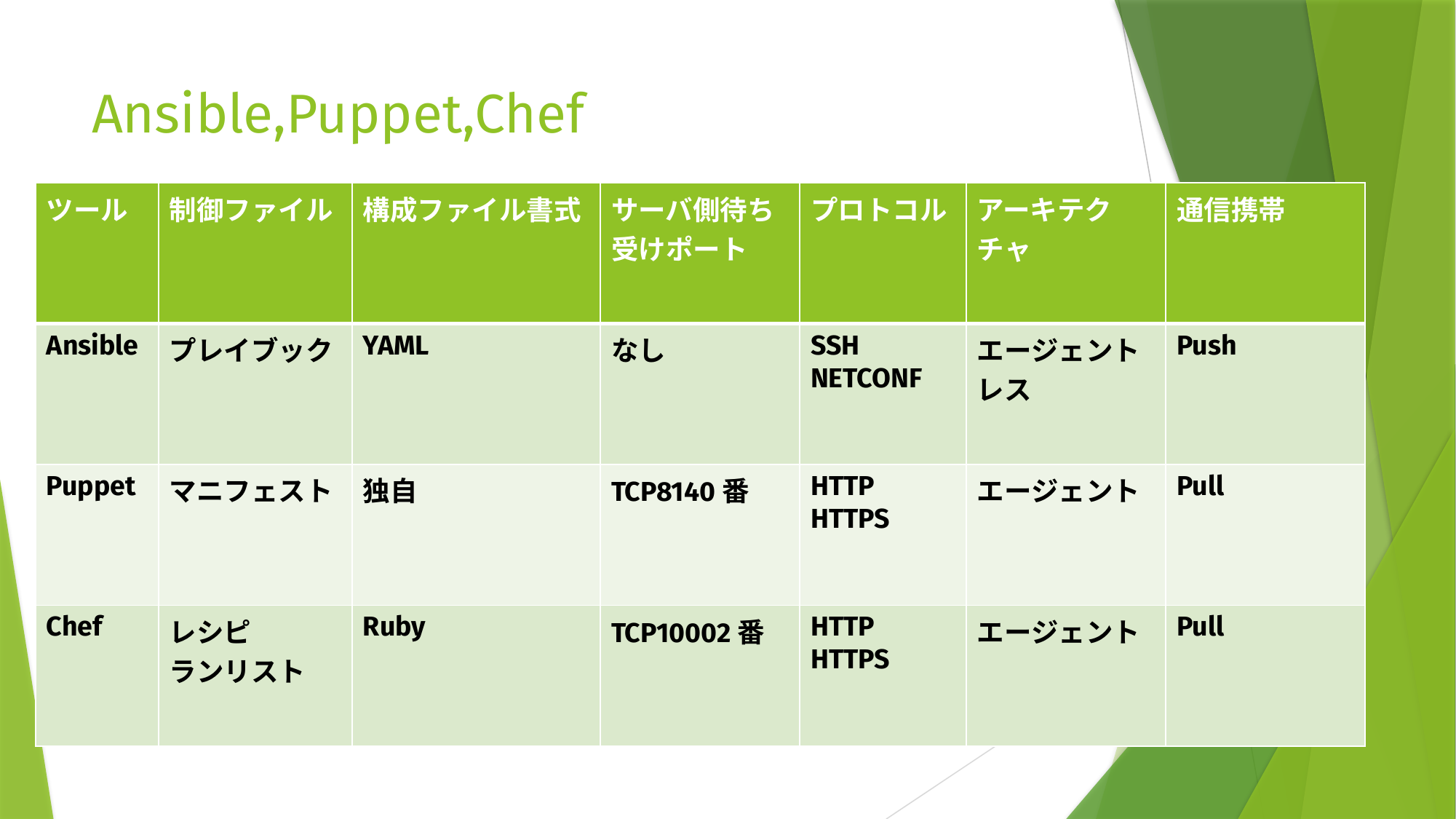

# Ansible,Puppet,Chef
| ツール | 制御ファイル | 構成ファイル書式 | サーバ側待ち受けポート | プロトコル | アーキテクチャ | 通信携帯 |
| --- | --- | --- | --- | --- | --- | --- |
| Ansible | プレイブック | YAML | なし | SSH NETCONF | エージェントレス | Push |
| Puppet | マニフェスト | 独自 | TCP8140番 | HTTP HTTPS | エージェント | Pull |
| Chef | レシピ ランリスト | Ruby | TCP10002番 | HTTP HTTPS | エージェント | Pull |